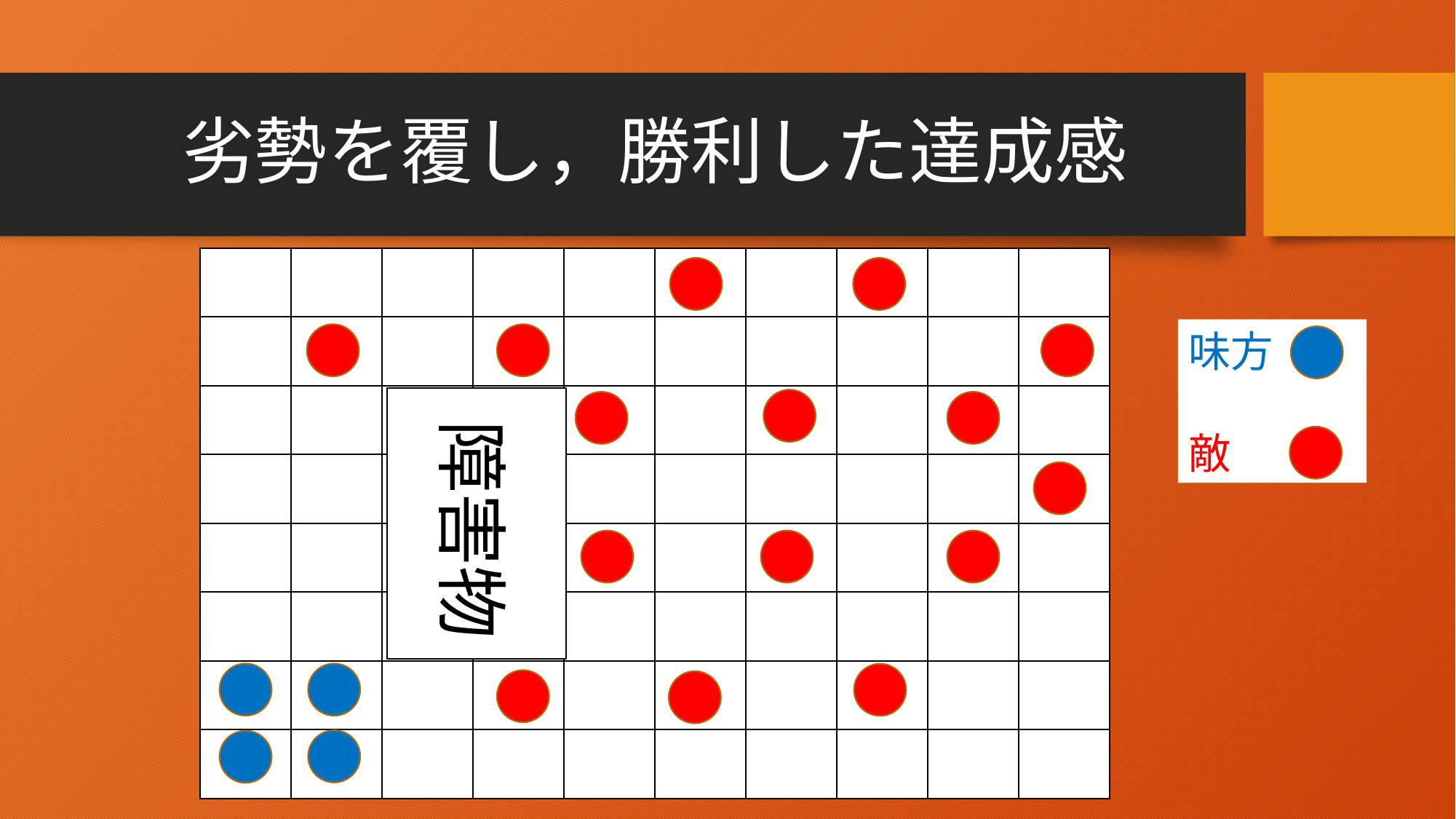

# 劣勢を覆し，勝利した達成感
|  |  |  |  |  |  |  |  |  |  |
| --- | --- | --- | --- | --- | --- | --- | --- | --- | --- |
|  |  |  |  |  |  |  |  |  |  |
|  |  |  |  |  |  |  |  |  |  |
|  |  |  |  |  |  |  |  |  |  |
|  |  |  |  |  |  |  |  |  |  |
|  |  |  |  |  |  |  |  |  |  |
|  |  |  |  |  |  |  |  |  |  |
|  |  |  |  |  |  |  |  |  |  |

味方

敵

障害物